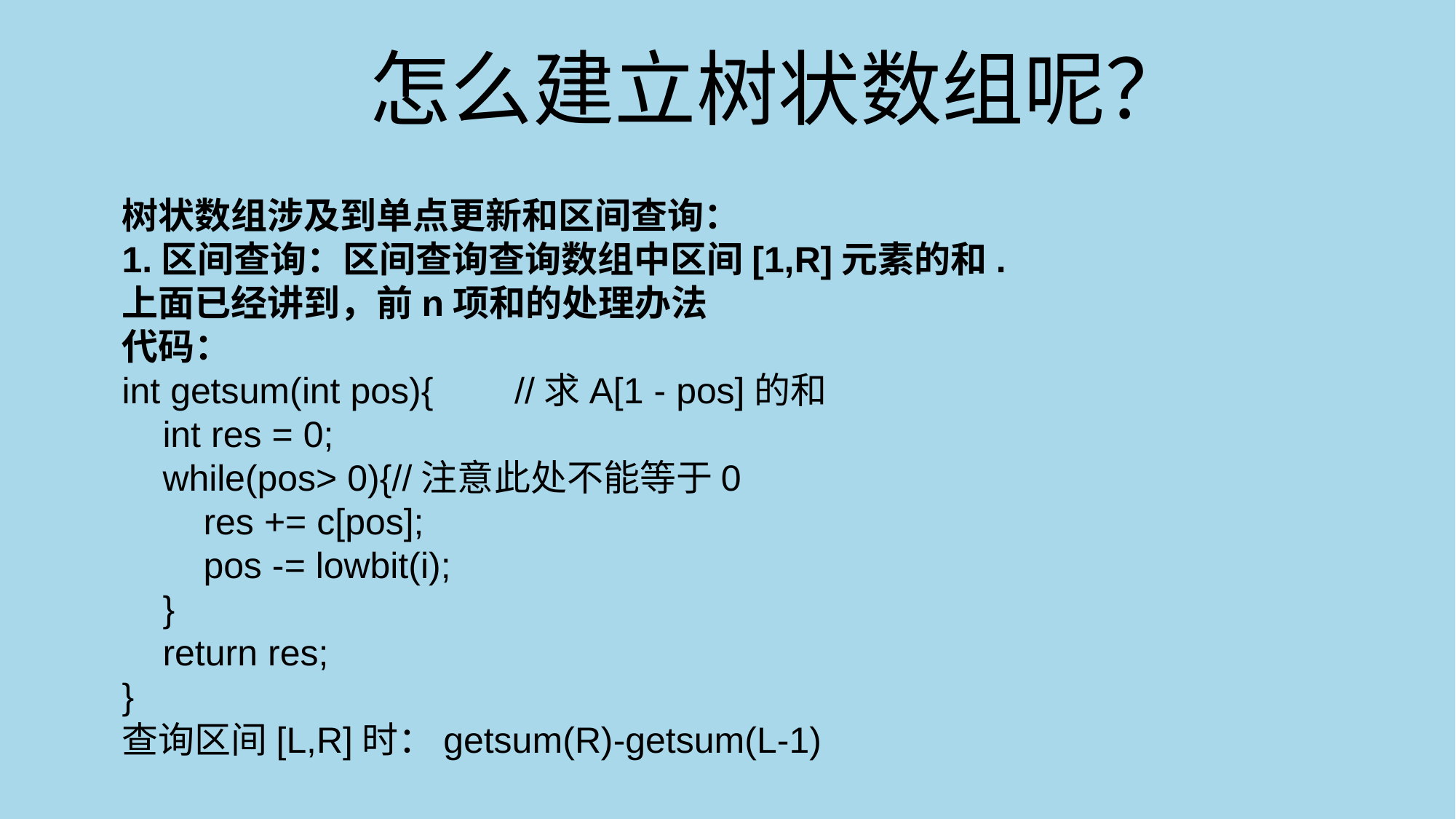

怎么建立树状数组呢？
树状数组涉及到单点更新和区间查询：
1.区间查询：区间查询查询数组中区间[1,R]元素的和.
上面已经讲到，前n项和的处理办法
代码：
int getsum(int pos){        //求A[1 - pos]的和
    int res = 0;
    while(pos> 0){//注意此处不能等于0
        res += c[pos];
        pos -= lowbit(i);
    }
    return res;
}
查询区间[L,R]时：getsum(R)-getsum(L-1)